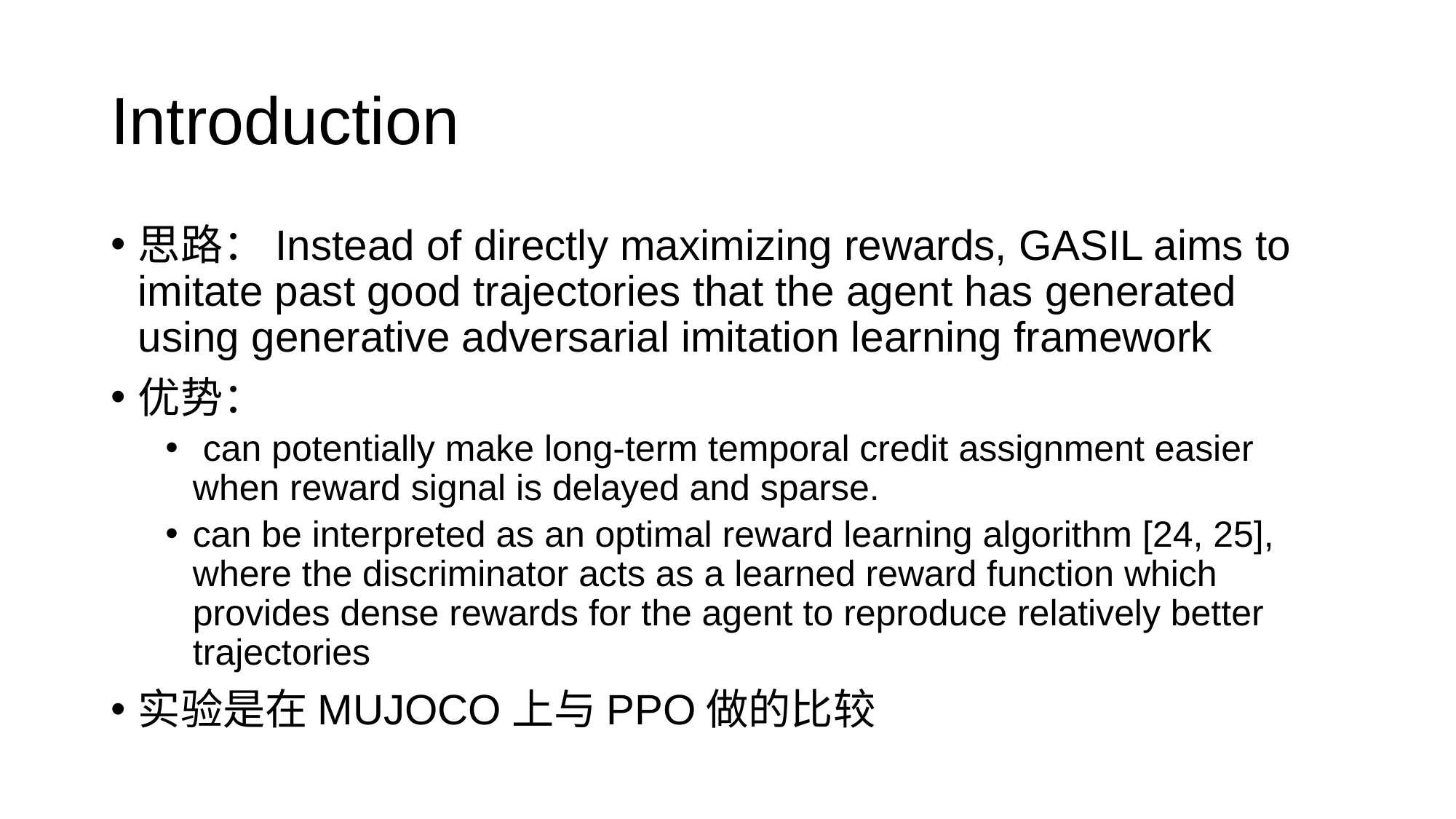

# Introduction
思路：Instead of directly maximizing rewards, GASIL aims to imitate past good trajectories that the agent has generated using generative adversarial imitation learning framework
优势：
 can potentially make long-term temporal credit assignment easier when reward signal is delayed and sparse.
can be interpreted as an optimal reward learning algorithm [24, 25], where the discriminator acts as a learned reward function which provides dense rewards for the agent to reproduce relatively better trajectories
实验是在MUJOCO上与PPO做的比较